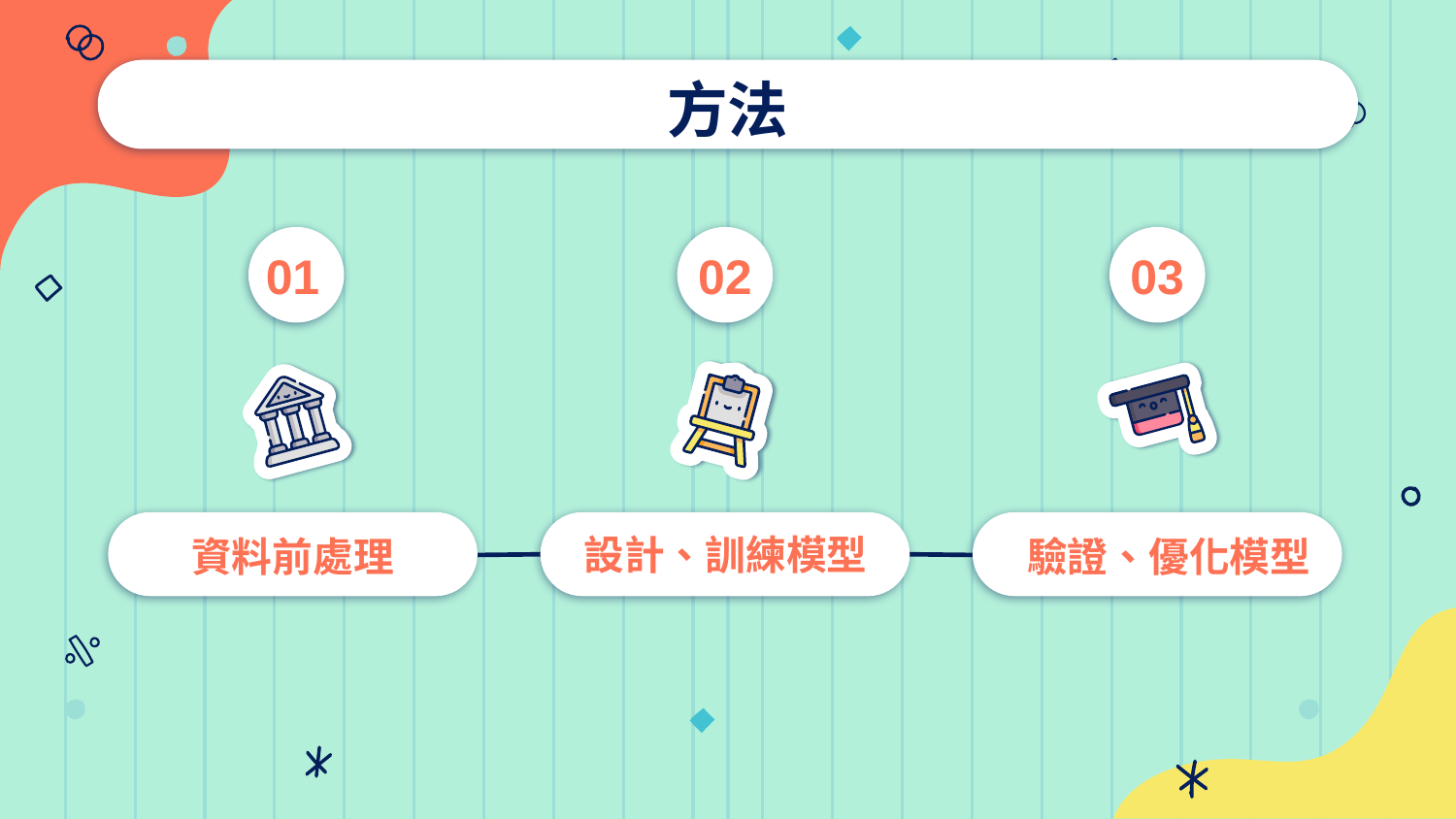

# 方法

01
02
03

設計、訓練模型

資料前處理
驗證、優化模型